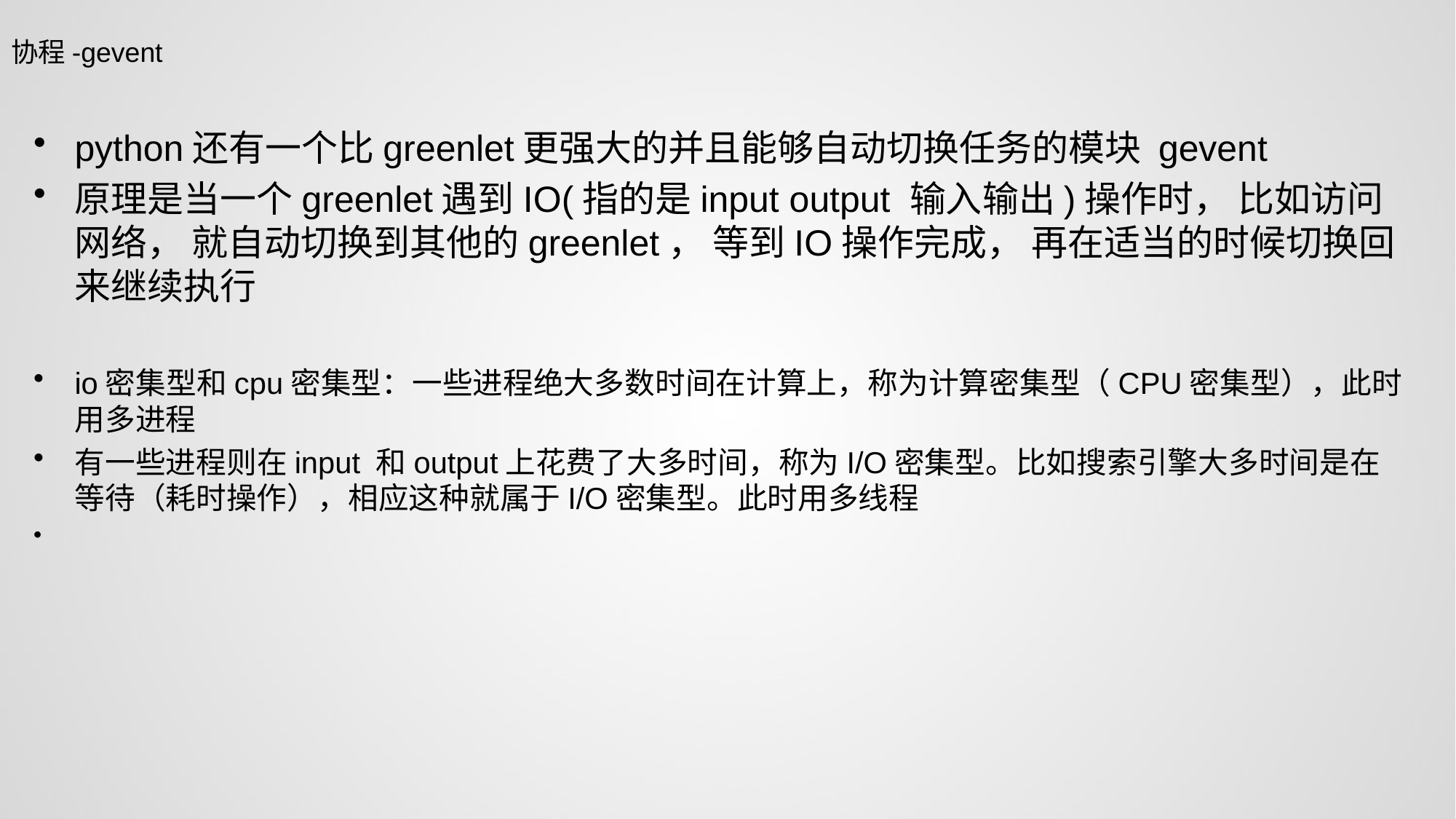

协程-gevent
python还有⼀个⽐greenlet更强⼤的并且能够⾃动切换任务的模块 gevent
原理是当⼀个greenlet遇到IO(指的是input output 输⼊输出)操作时， ⽐如访问⽹络， 就⾃动切换到其他的greenlet， 等到IO操作完成， 再在适当的时候切换回来继续执⾏

io密集型和cpu密集型：一些进程绝大多数时间在计算上，称为计算密集型（CPU密集型），此时用多进程
有一些进程则在input 和output上花费了大多时间，称为I/O密集型。比如搜索引擎大多时间是在等待（耗时操作），相应这种就属于I/O密集型。此时用多线程